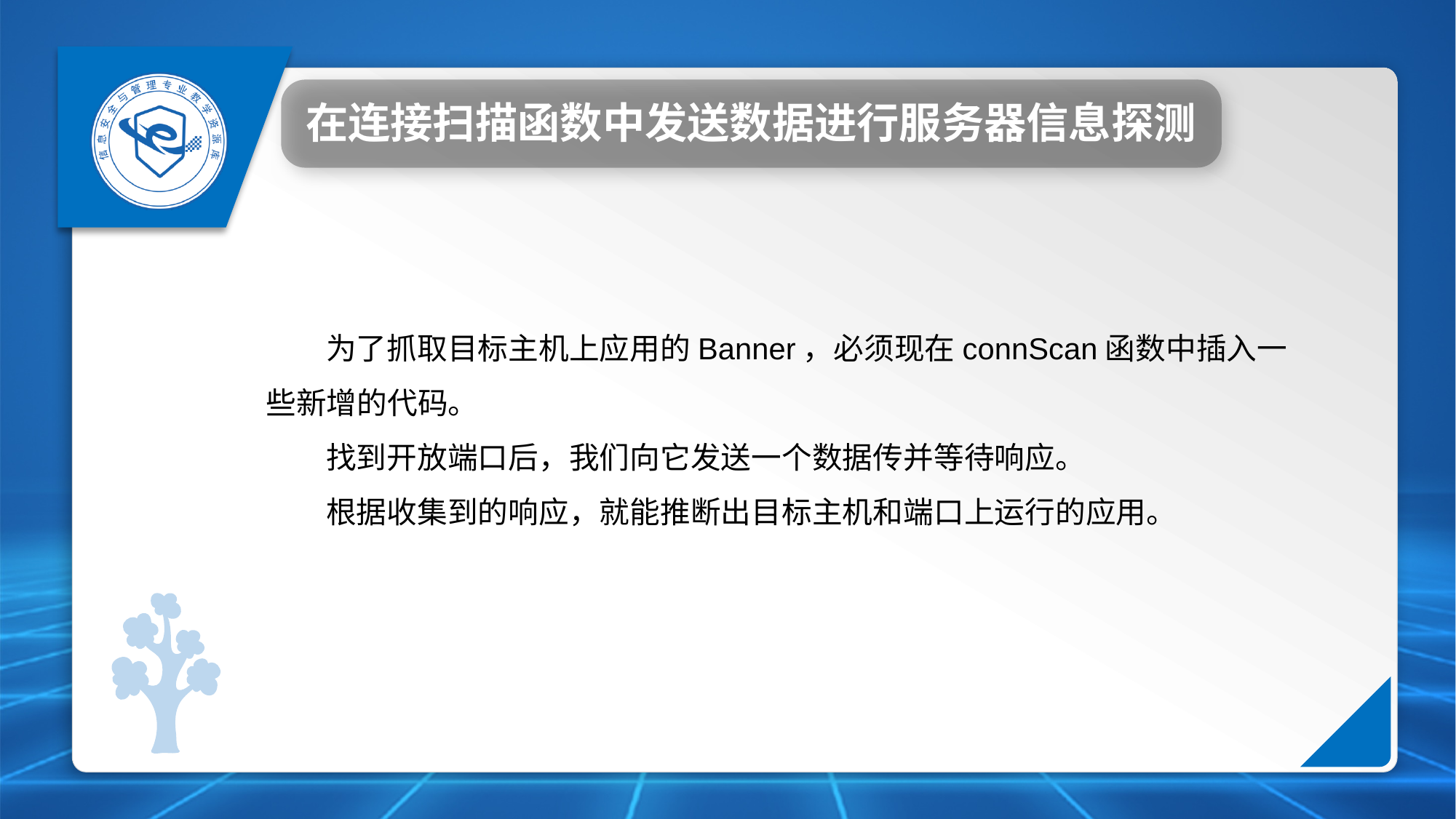

在连接扫描函数中发送数据进行服务器信息探测
为了抓取目标主机上应用的Banner，必须现在connScan函数中插入一些新增的代码。
找到开放端口后，我们向它发送一个数据传并等待响应。
根据收集到的响应，就能推断出目标主机和端口上运行的应用。